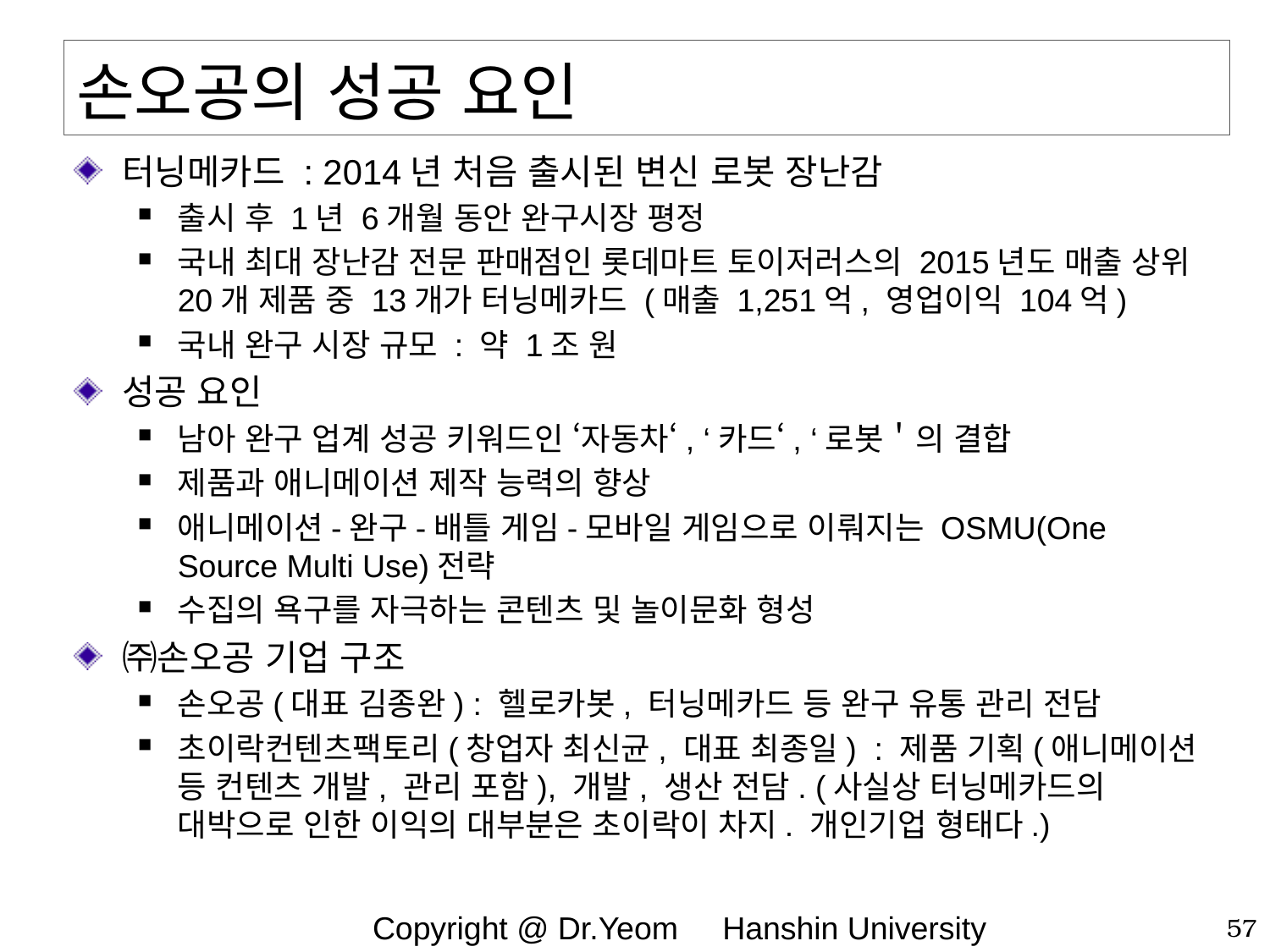

# 손오공의 성공 요인
터닝메카드 : 2014년 처음 출시된 변신 로봇 장난감
출시 후 1년 6개월 동안 완구시장 평정
국내 최대 장난감 전문 판매점인 롯데마트 토이저러스의 2015년도 매출 상위 20개 제품 중 13개가 터닝메카드 (매출 1,251억, 영업이익 104억)
국내 완구 시장 규모 : 약 1조 원
성공 요인
남아 완구 업계 성공 키워드인 ‘자동차‘, ‘카드‘, ‘로봇＇의 결합
제품과 애니메이션 제작 능력의 향상
애니메이션-완구-배틀 게임-모바일 게임으로 이뤄지는 OSMU(One Source Multi Use)전략
수집의 욕구를 자극하는 콘텐츠 및 놀이문화 형성
㈜손오공 기업 구조
손오공(대표 김종완) : 헬로카봇, 터닝메카드 등 완구 유통 관리 전담
초이락컨텐츠팩토리(창업자 최신균, 대표 최종일)  : 제품 기획(애니메이션 등 컨텐츠 개발, 관리 포함), 개발, 생산 전담. (사실상 터닝메카드의 대박으로 인한 이익의 대부분은 초이락이 차지. 개인기업 형태다.)
57